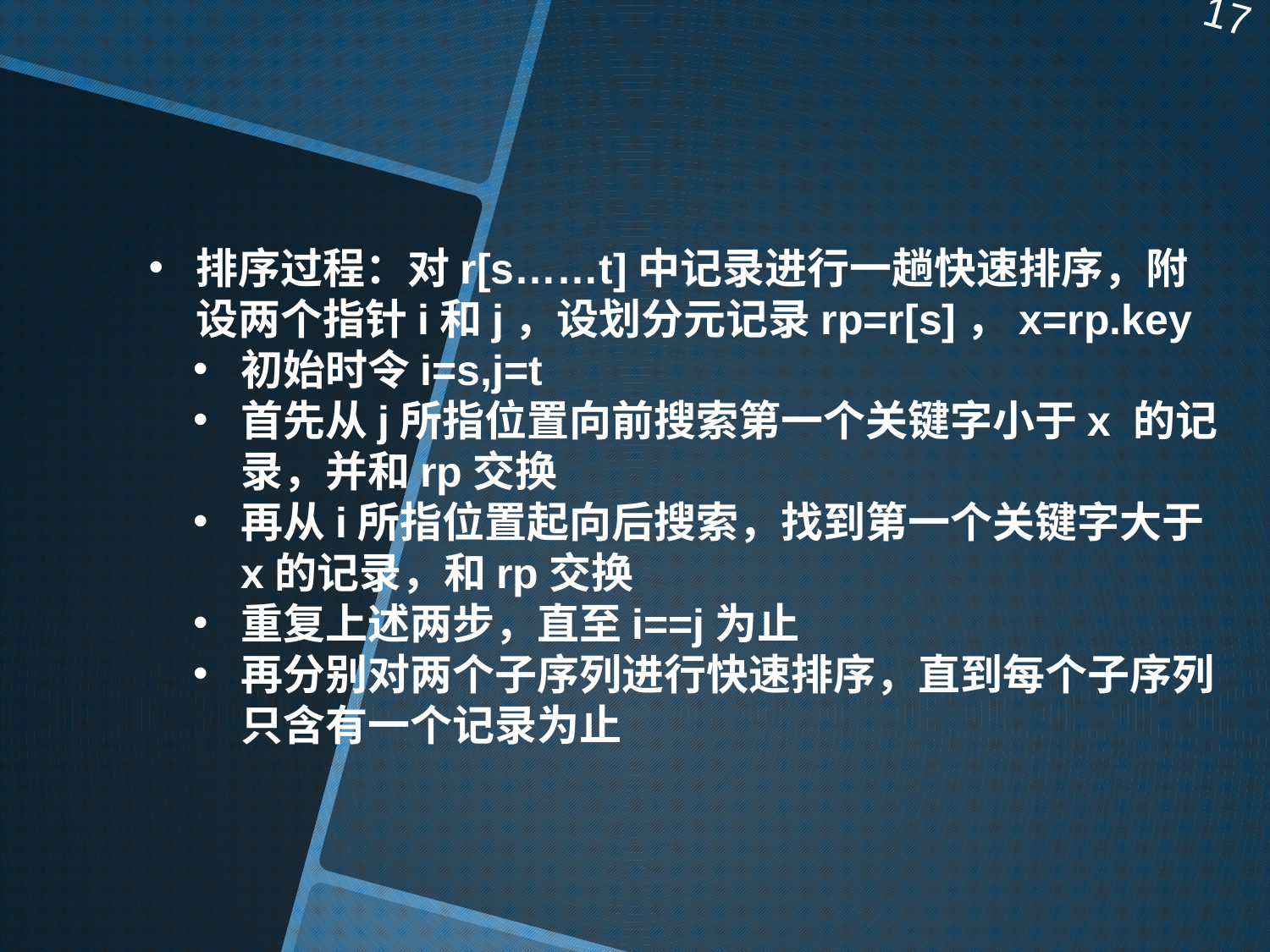

17
排序过程：对r[s……t]中记录进行一趟快速排序，附设两个指针i和j，设划分元记录rp=r[s]，x=rp.key
初始时令i=s,j=t
首先从j所指位置向前搜索第一个关键字小于x 的记录，并和rp交换
再从i所指位置起向后搜索，找到第一个关键字大于x的记录，和rp交换
重复上述两步，直至i==j为止
再分别对两个子序列进行快速排序，直到每个子序列只含有一个记录为止